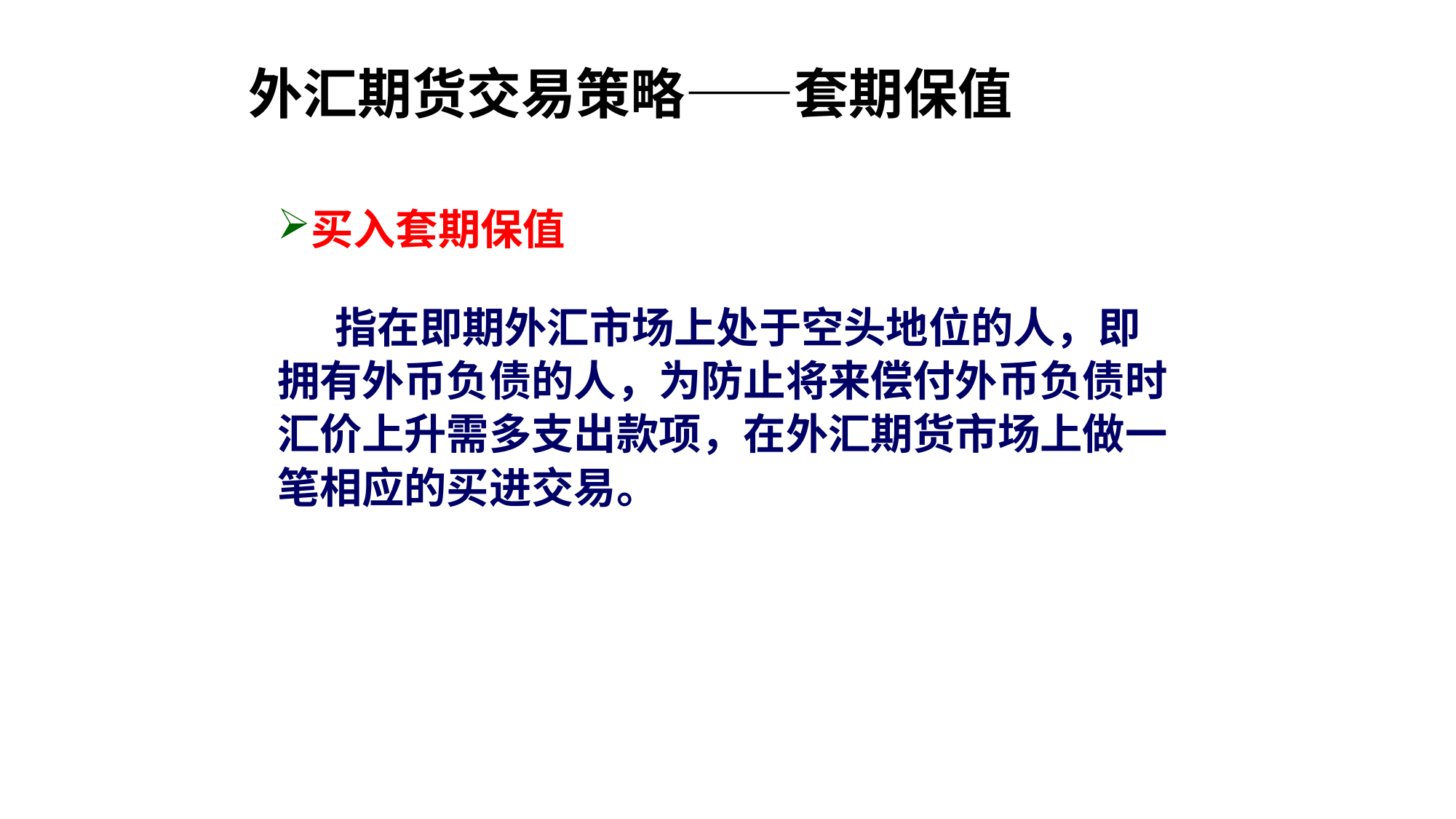

外汇期货交易策略——套期保值
买入套期保值

      指在即期外汇市场上处于空头地位的人，即
拥有外币负债的人，为防止将来偿付外币负债时
汇价上升需多支出款项，在外汇期货市场上做一
笔相应的买进交易。